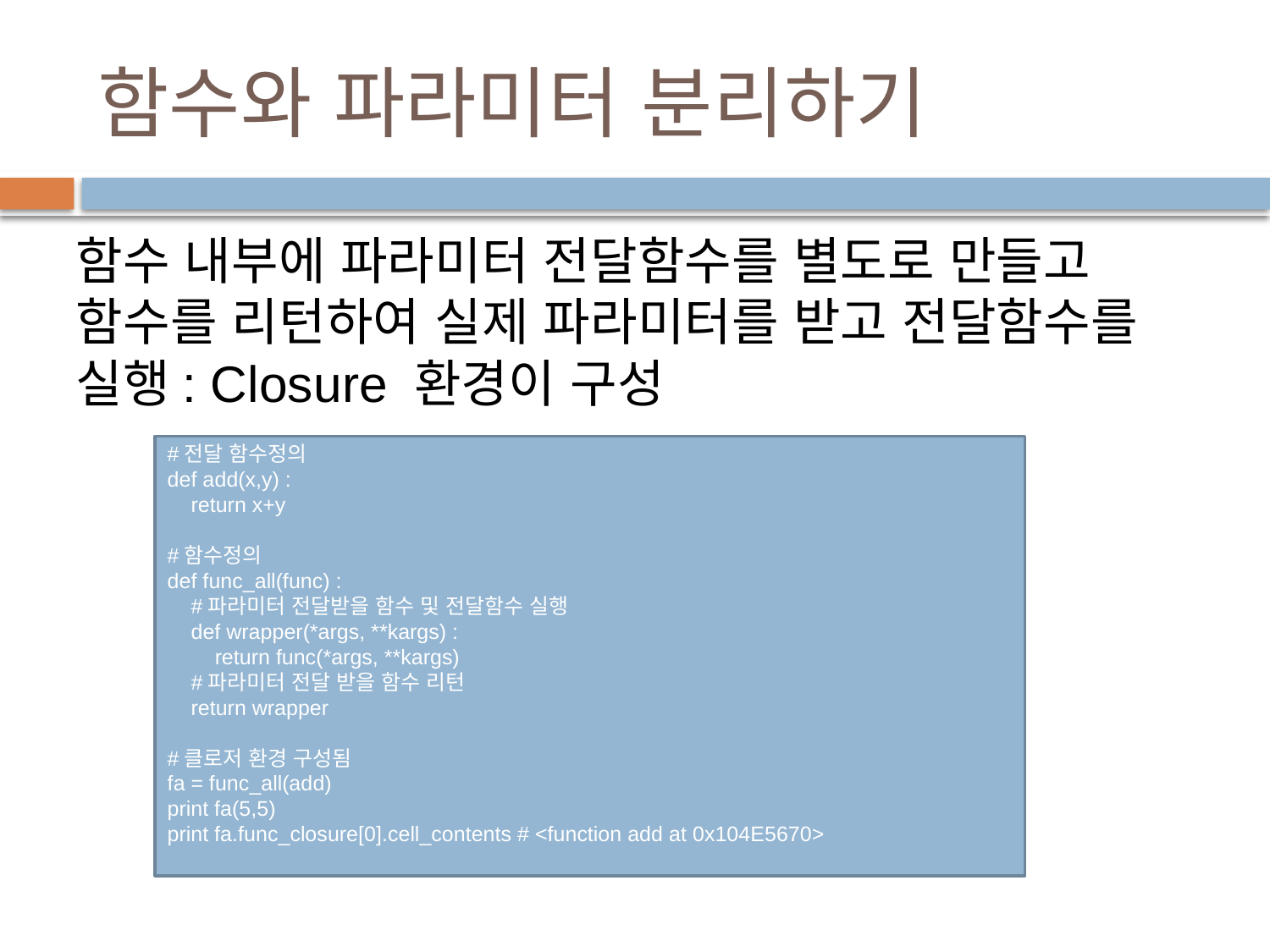

# 함수와 파라미터 분리하기
함수 내부에 파라미터 전달함수를 별도로 만들고 함수를 리턴하여 실제 파라미터를 받고 전달함수를 실행: Closure 환경이 구성
#전달 함수정의
def add(x,y) :
    return x+y

#함수정의
def func_all(func) :
    #파라미터 전달받을 함수 및 전달함수 실행
    def wrapper(*args, **kargs) :
        return func(*args, **kargs)
    #파라미터 전달 받을 함수 리턴
    return wrapper

#클로저 환경 구성됨
fa = func_all(add)
print fa(5,5)
print fa.func_closure[0].cell_contents # <function add at 0x104E5670>